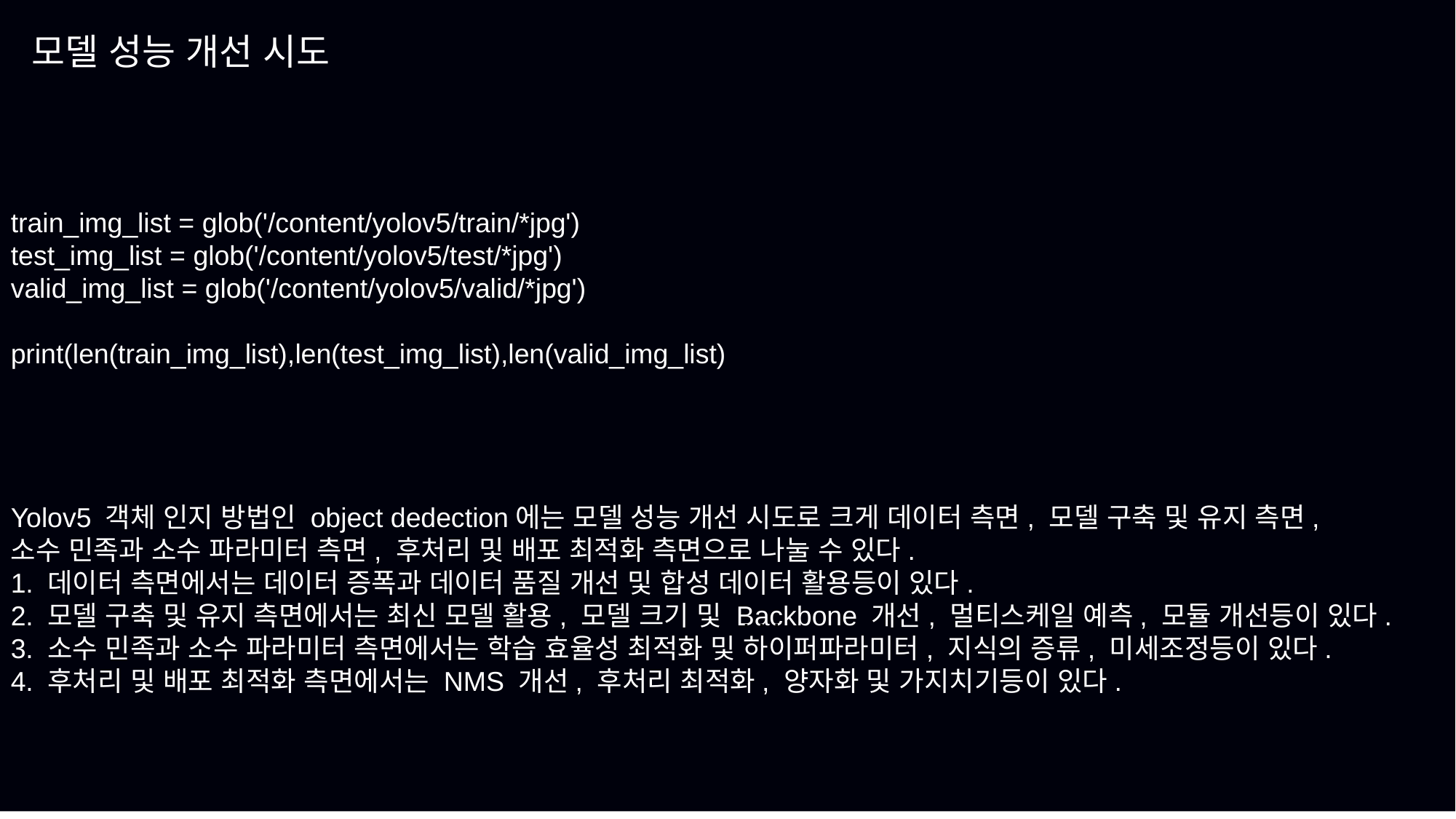

train_img_list = glob('/content/yolov5/train/*jpg')
test_img_list = glob('/content/yolov5/test/*jpg')
valid_img_list = glob('/content/yolov5/valid/*jpg')
print(len(train_img_list),len(test_img_list),len(valid_img_list)

Yolov5 객체 인지 방법인 object dedection에는 모델 성능 개선 시도로 크게 데이터 측면, 모델 구축 및 유지 측면,
소수 민족과 소수 파라미터 측면, 후처리 및 배포 최적화 측면으로 나눌 수 있다.
1. 데이터 측면에서는 데이터 증폭과 데이터 품질 개선 및 합성 데이터 활용등이 있다.
2. 모델 구축 및 유지 측면에서는 최신 모델 활용, 모델 크기 및 Backbone 개선, 멀티스케일 예측, 모듈 개선등이 있다.
3. 소수 민족과 소수 파라미터 측면에서는 학습 효율성 최적화 및 하이퍼파라미터, 지식의 증류, 미세조정등이 있다.
4. 후처리 및 배포 최적화 측면에서는 NMS 개선, 후처리 최적화, 양자화 및 가지치기등이 있다.

모델 성능 개선 시도

. . .